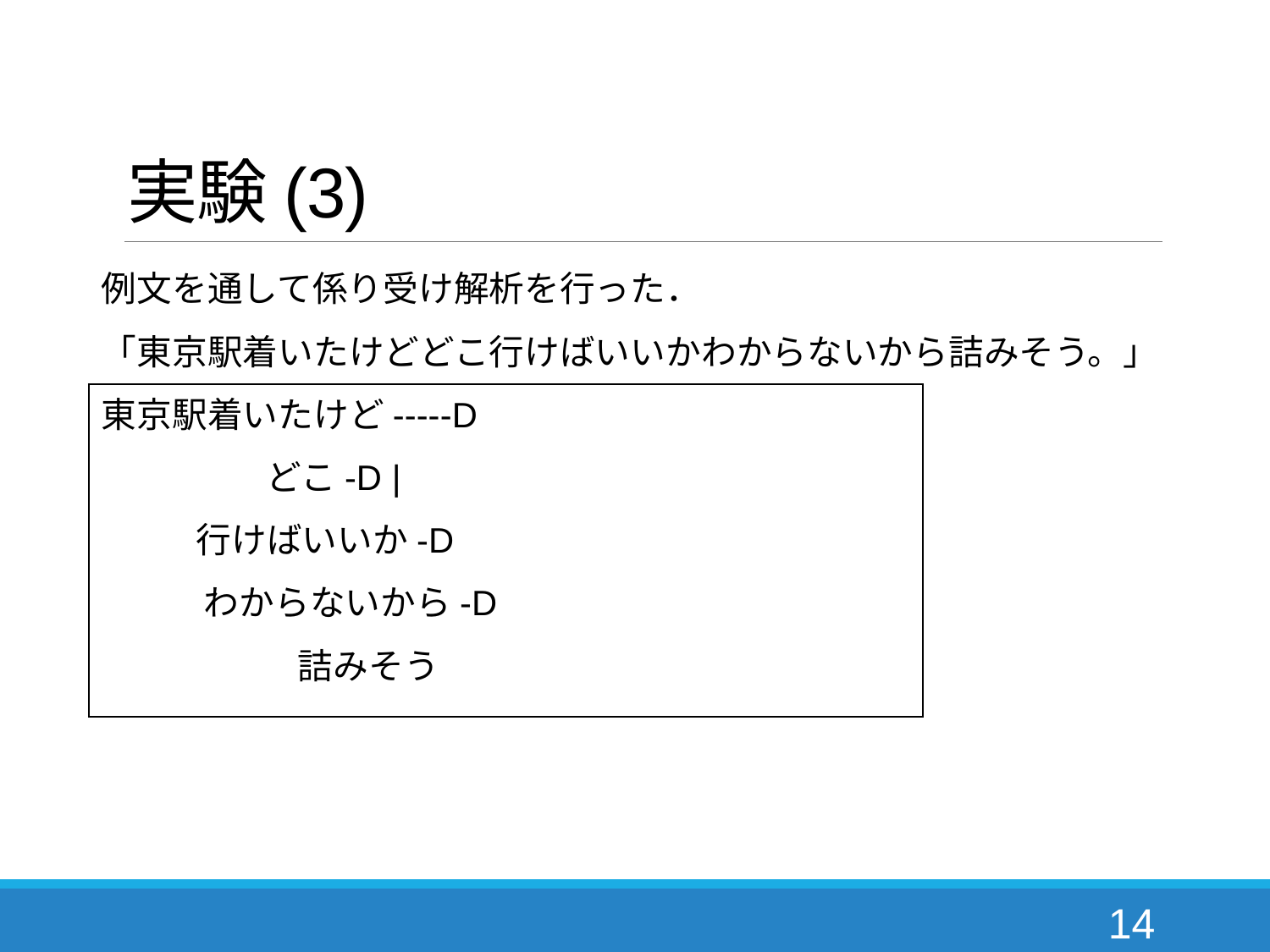

# 実験(3)
例文を通して係り受け解析を行った．
「東京駅着いたけどどこ行けばいいかわからないから詰みそう。」
東京駅着いたけど-----D
                    どこ-D |
           行けばいいか-D
            わからないから-D
                        詰みそう

|  |
| --- |
14